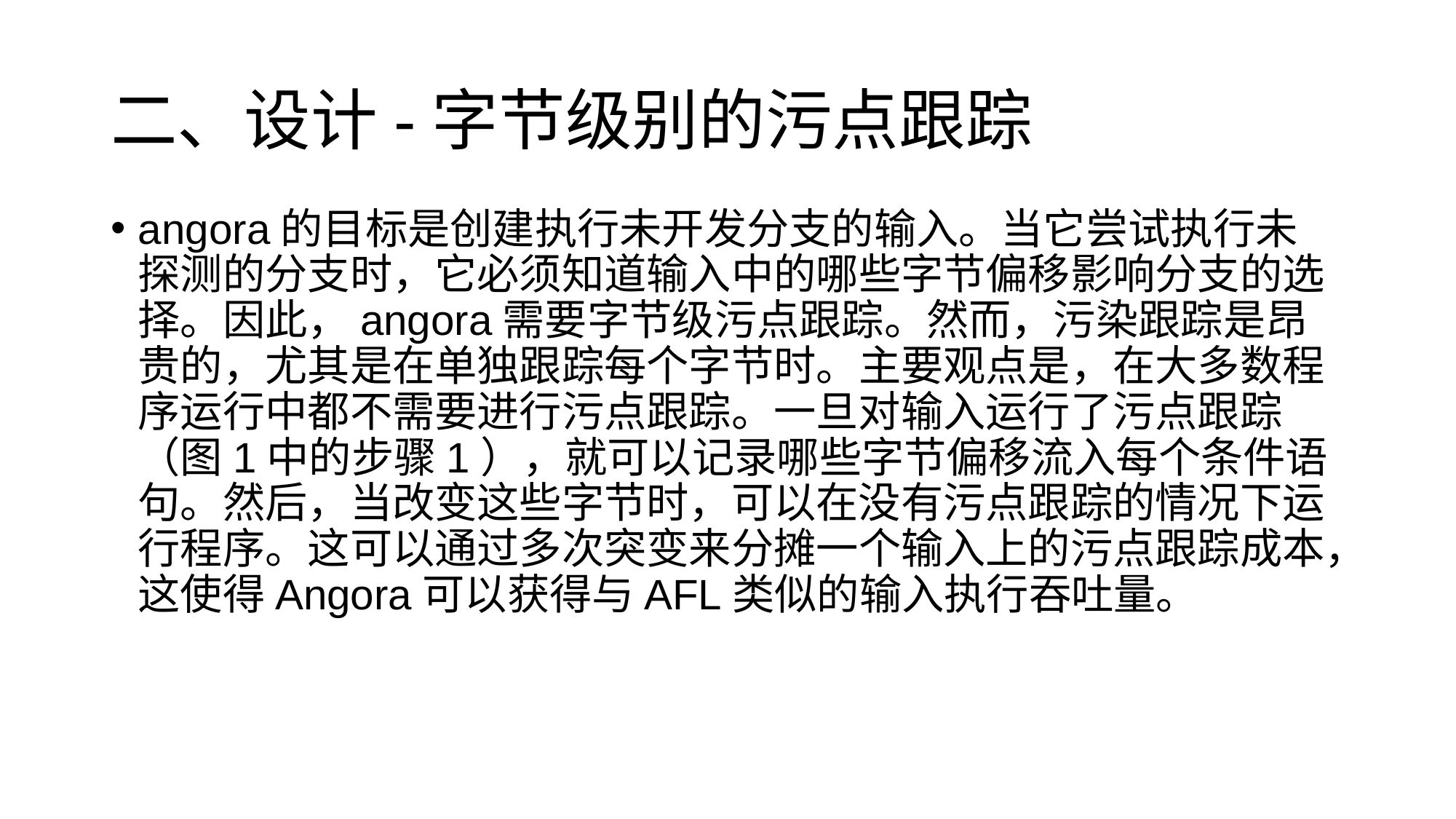

二、设计-字节级别的污点跟踪
angora的目标是创建执行未开发分支的输入。当它尝试执行未探测的分支时，它必须知道输入中的哪些字节偏移影响分支的选择。因此，angora需要字节级污点跟踪。然而，污染跟踪是昂贵的，尤其是在单独跟踪每个字节时。主要观点是，在大多数程序运行中都不需要进行污点跟踪。一旦对输入运行了污点跟踪（图1中的步骤1），就可以记录哪些字节偏移流入每个条件语句。然后，当改变这些字节时，可以在没有污点跟踪的情况下运行程序。这可以通过多次突变来分摊一个输入上的污点跟踪成本，这使得Angora可以获得与AFL类似的输入执行吞吐量。